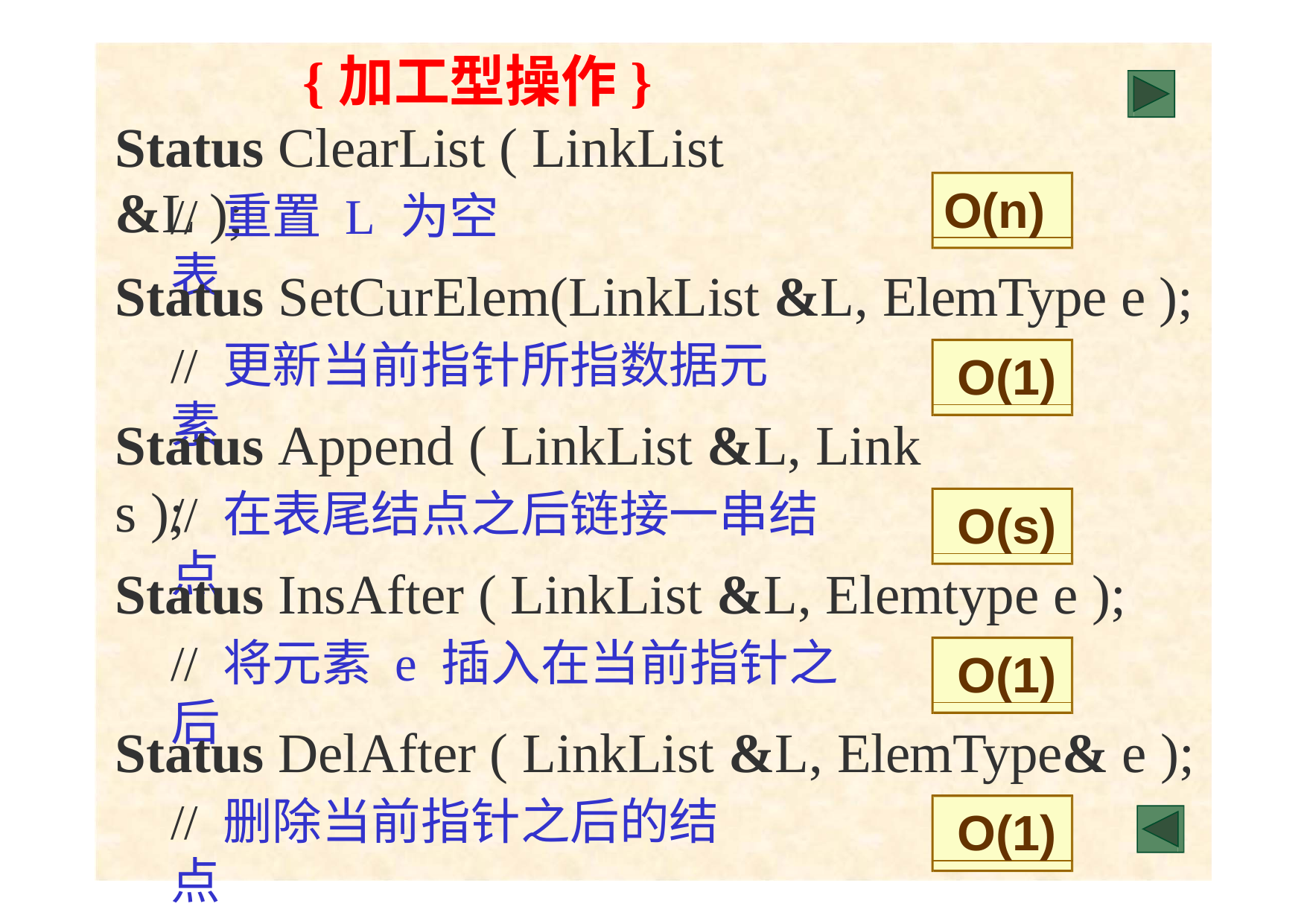

# {加工型操作}
Status ClearList ( LinkList &L );

O(n)

// 重置 L 为空表
Status SetCurElem(LinkList &L, ElemType e );
// 更新当前指针所指数据元素

O(1)

Status Append ( LinkList &L, Link s );
// 在表尾结点之后链接一串结点

O(s)

Status InsAfter ( LinkList &L, Elemtype e );
// 将元素 e 插入在当前指针之后

O(1)

Status DelAfter ( LinkList &L, ElemType& e );
// 删除当前指针之后的结点

O(1)